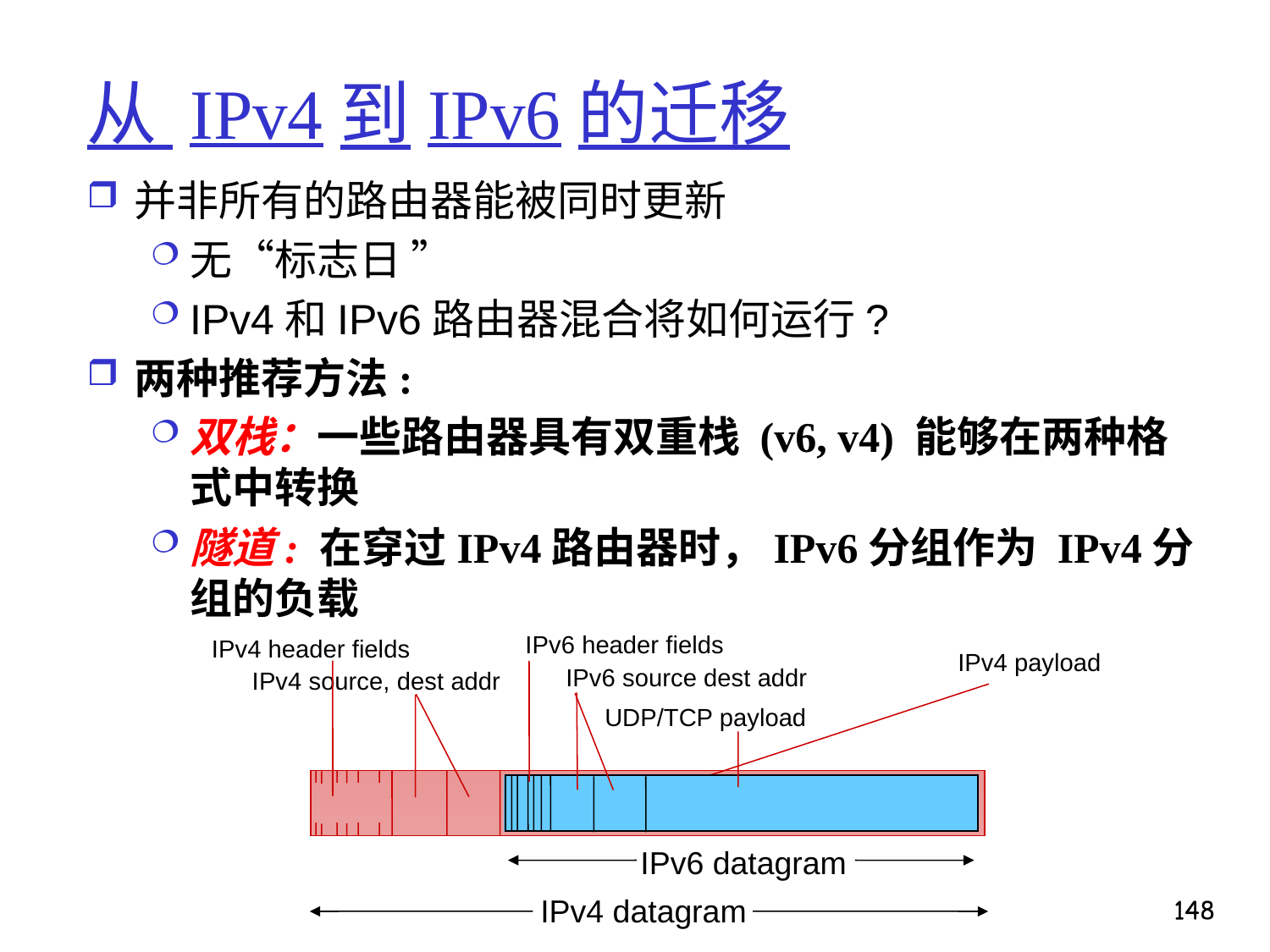

# 从 IPv4到IPv6的迁移
并非所有的路由器能被同时更新
无“标志日 ”
IPv4和IPv6路由器混合将如何运行?
两种推荐方法:
双栈：一些路由器具有双重栈 (v6, v4) 能够在两种格式中转换
隧道: 在穿过IPv4路由器时，IPv6分组作为 IPv4分组的负载
IPv4 header fields
IPv6 header fields
IPv6 source dest addr

UDP/TCP payload

IPv4 payload

IPv4 source, dest addr

IPv6 datagram

IPv4 datagram
148